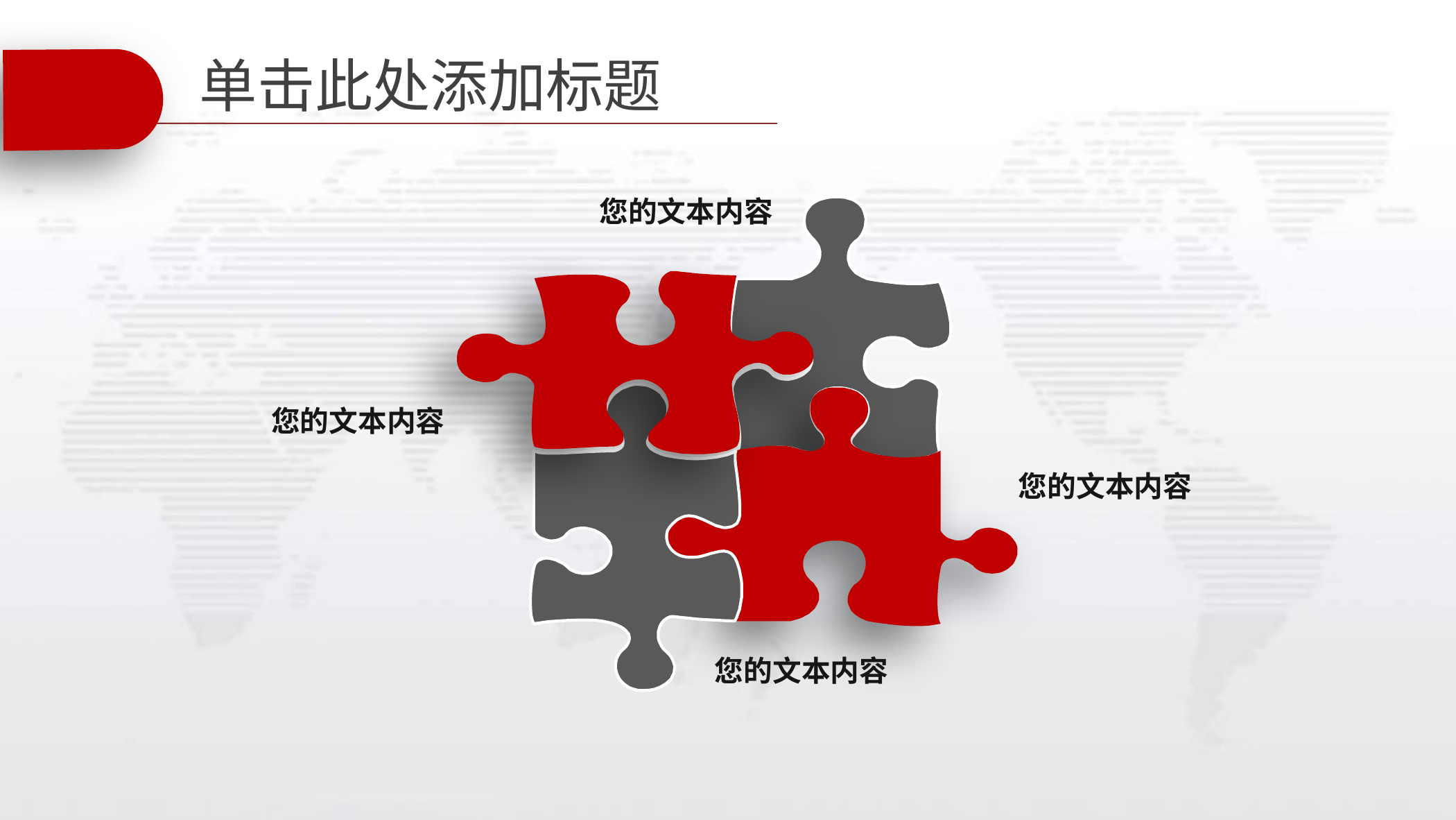

# 单击此处添加标题
您的文本内容

您的文本内容
您的文本内容
您的文本内容